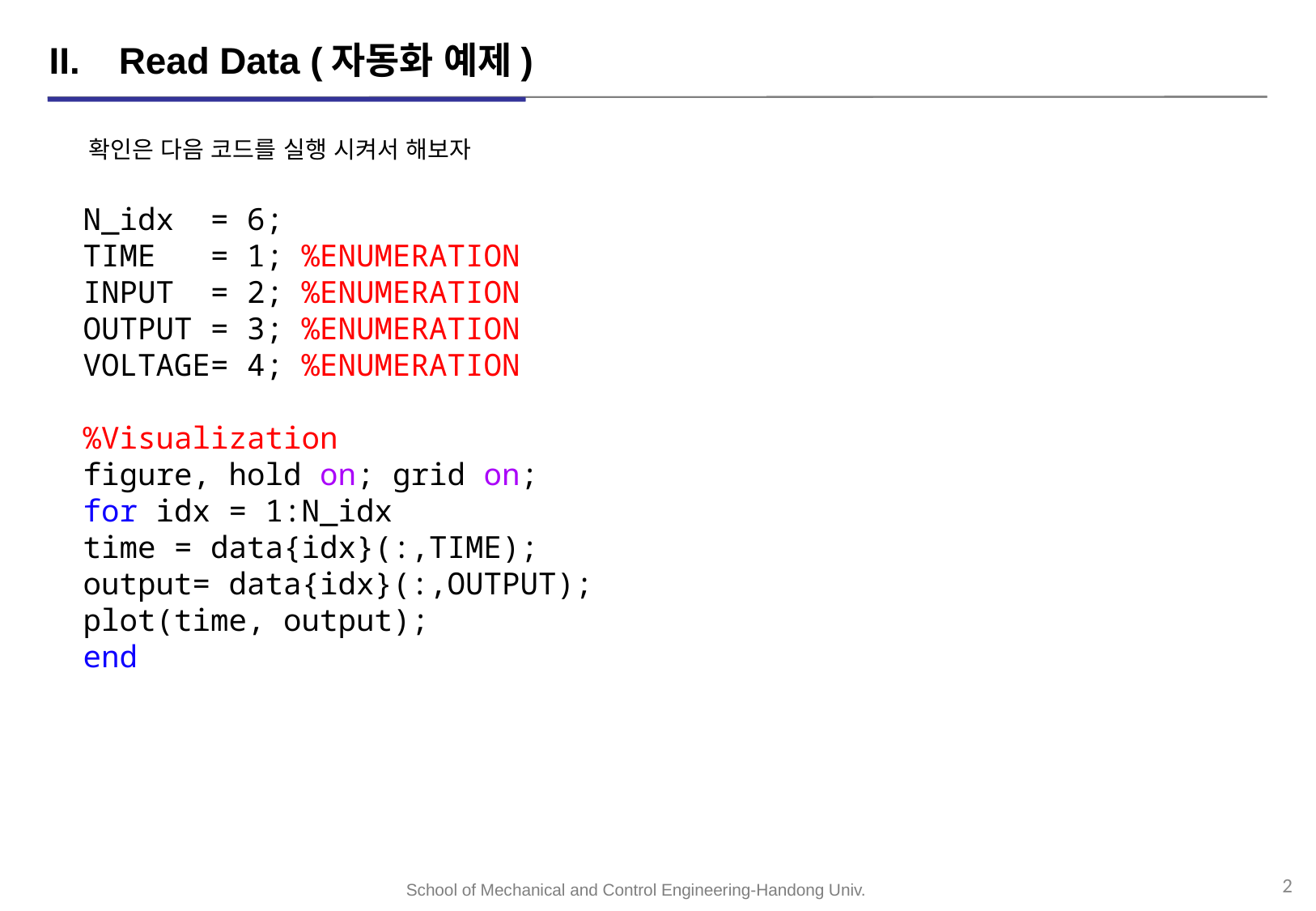

# II.	Read Data (자동화 예제)

확인은 다음 코드를 실행 시켜서 해보자
N_idx  = 6;
TIME   = 1; %ENUMERATION
INPUT  = 2; %ENUMERATION
OUTPUT = 3; %ENUMERATION
VOLTAGE= 4; %ENUMERATION

%Visualization
figure, hold on; grid on;
for idx = 1:N_idx
time = data{idx}(:,TIME);
output= data{idx}(:,OUTPUT);
plot(time, output);
end
2
School of Mechanical and Control Engineering-Handong Univ.